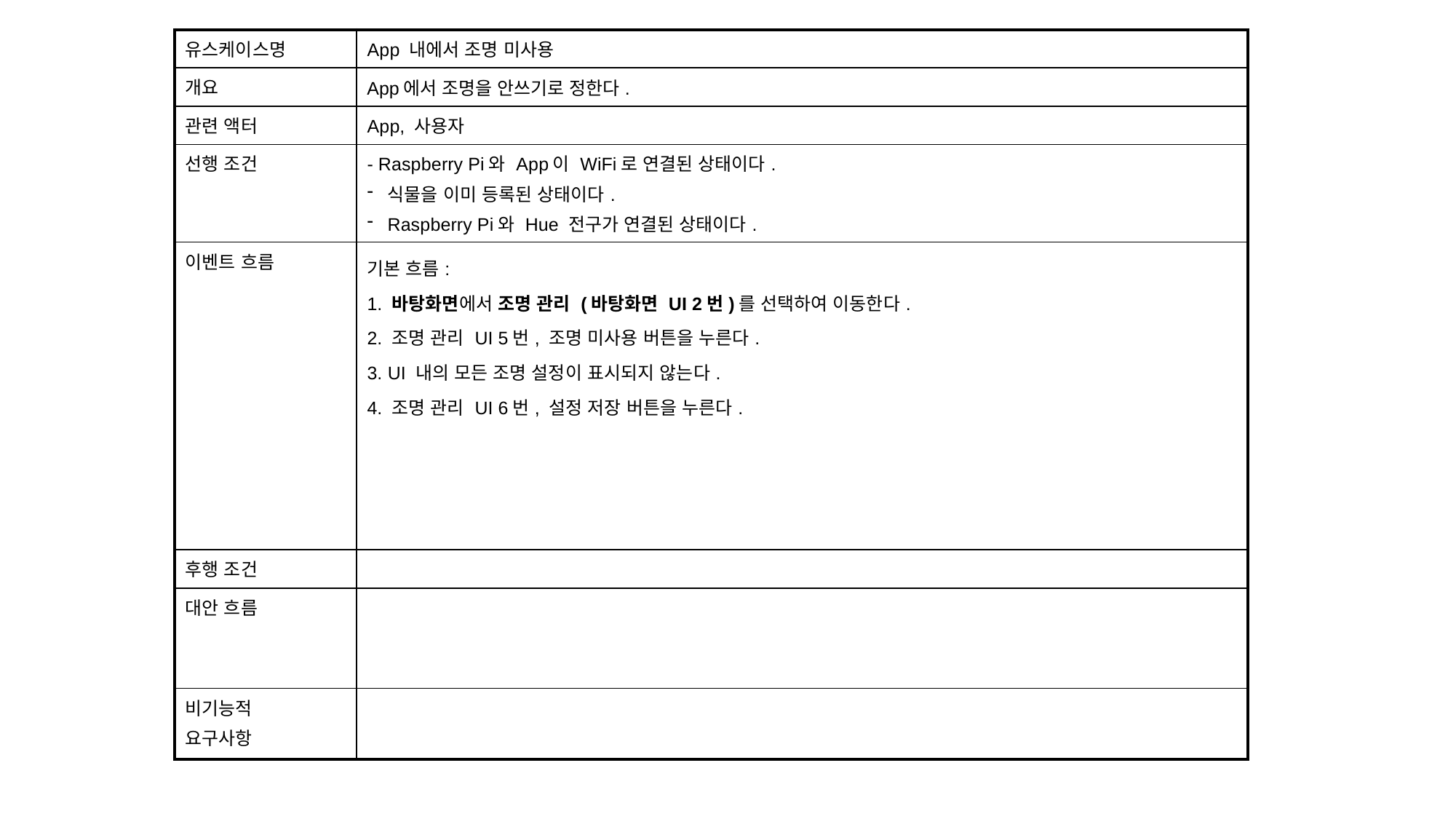

| 유스케이스명 | App 내에서 조명 미사용 |
| --- | --- |
| 개요 | App에서 조명을 안쓰기로 정한다. |
| 관련 액터 | App, 사용자 |
| 선행 조건 | - Raspberry Pi와 App이 WiFi로 연결된 상태이다. 식물을 이미 등록된 상태이다. Raspberry Pi와 Hue 전구가 연결된 상태이다. |
| 이벤트 흐름 | 기본 흐름: 1. 바탕화면에서 조명 관리 (바탕화면 UI 2번)를 선택하여 이동한다. 2. 조명 관리 UI 5번, 조명 미사용 버튼을 누른다. 3. UI 내의 모든 조명 설정이 표시되지 않는다. 4. 조명 관리 UI 6번, 설정 저장 버튼을 누른다. |
| 후행 조건 |  |
| 대안 흐름 |  |
| 비기능적 요구사항 |  |